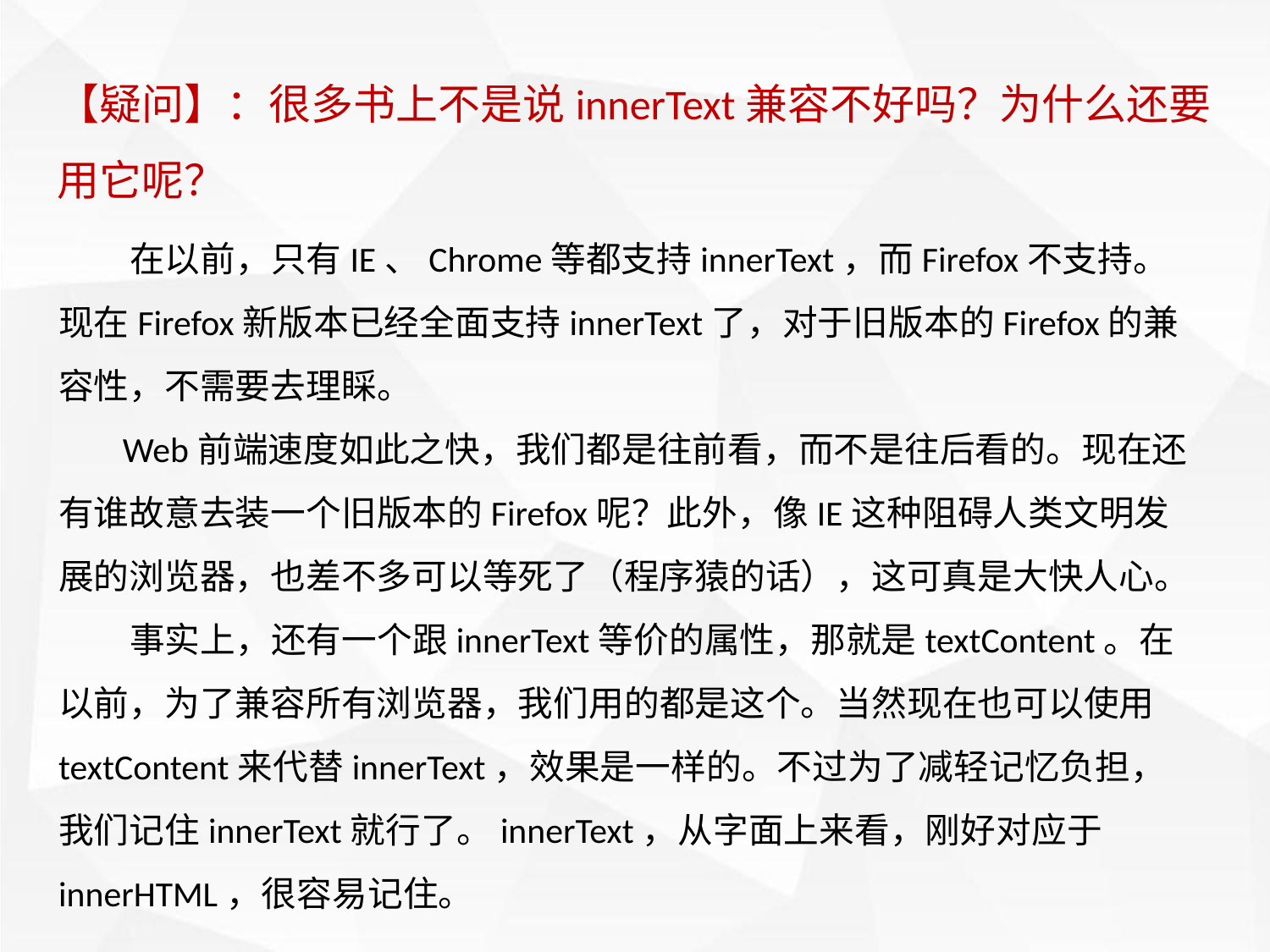

【疑问】：很多书上不是说innerText兼容不好吗？为什么还要用它呢？
        在以前，只有IE、Chrome等都支持innerText，而Firefox不支持。现在Firefox新版本已经全面支持innerText了，对于旧版本的Firefox的兼容性，不需要去理睬。
        Web前端速度如此之快，我们都是往前看，而不是往后看的。现在还有谁故意去装一个旧版本的Firefox呢？此外，像IE这种阻碍人类文明发展的浏览器，也差不多可以等死了（程序猿的话），这可真是大快人心。
        事实上，还有一个跟innerText等价的属性，那就是textContent。在以前，为了兼容所有浏览器，我们用的都是这个。当然现在也可以使用textContent来代替innerText，效果是一样的。不过为了减轻记忆负担，我们记住innerText就行了。innerText，从字面上来看，刚好对应于innerHTML，很容易记住。